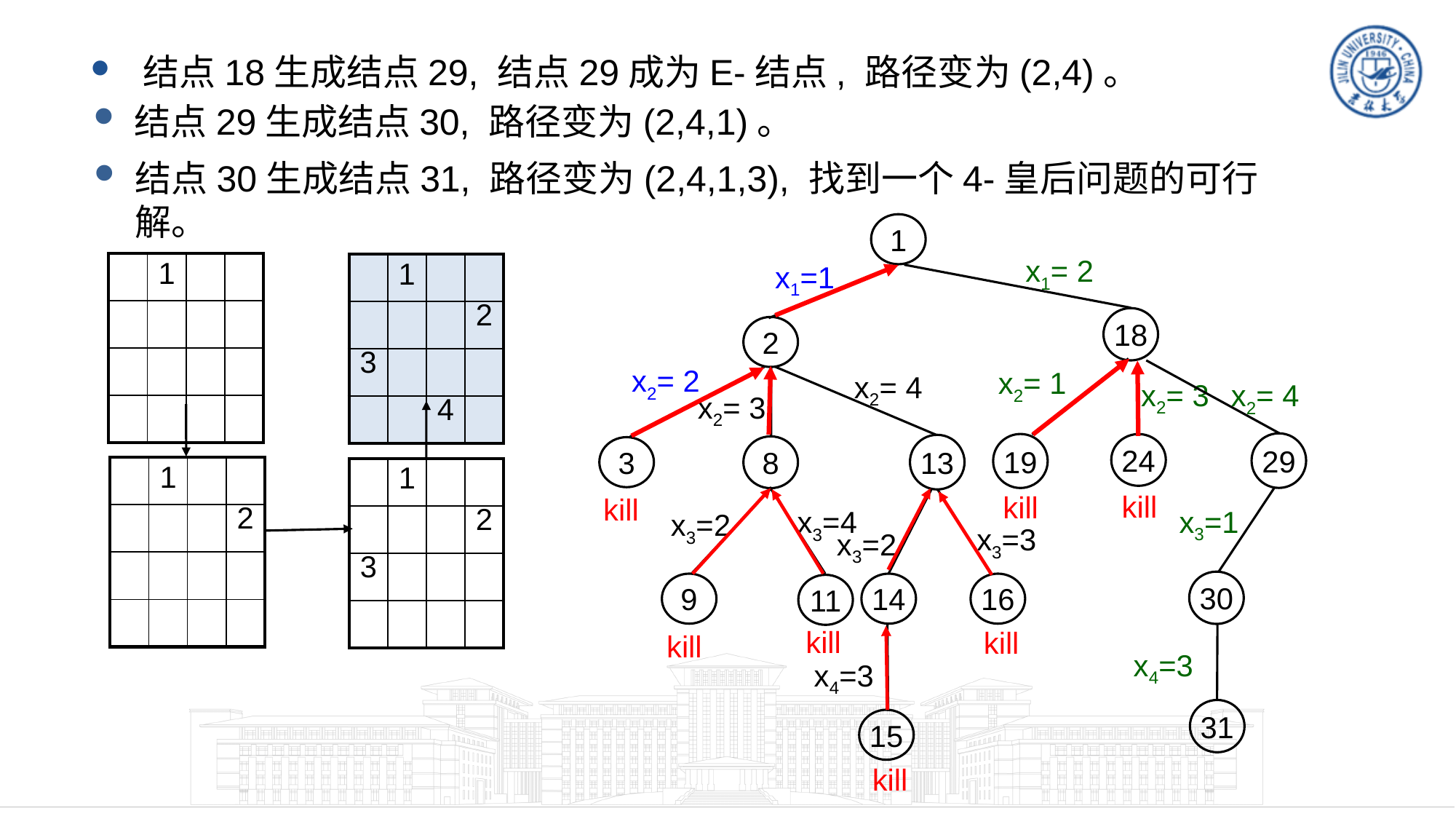

结点18生成结点29, 结点29成为E-结点, 路径变为(2,4)。

结点29生成结点30, 路径变为(2,4,1)。
结点30生成结点31, 路径变为(2,4,1,3), 找到一个4-皇后问题的可行解。
1
x1=1

2
x2= 2

3
kill

x3=4
11

x3=2
9
kill
kill

x2= 3
8
x1= 2

18
|  | 1 |  |  |
| --- | --- | --- | --- |
|  |  |  |  |
|  |  |  |  |
|  |  |  |  |
|  | 1 |  |  |
| --- | --- | --- | --- |
|  |  |  | 2 |
| 3 |  |  |  |
|  |  | 4 |  |

x2= 1

19

x2= 4
29

x2= 4

13

x2= 3
24

|  | 1 |  |  |
| --- | --- | --- | --- |
|  |  |  | 2 |
|  |  |  |  |
|  |  |  |  |
|  | 1 |  |  |
| --- | --- | --- | --- |
|  |  |  | 2 |
| 3 |  |  |  |
|  |  |  |  |

x3=1
30

kill

x3=2
14

x3=3
16
kill

x4=3
15

x4=3
31
kill
38
kill